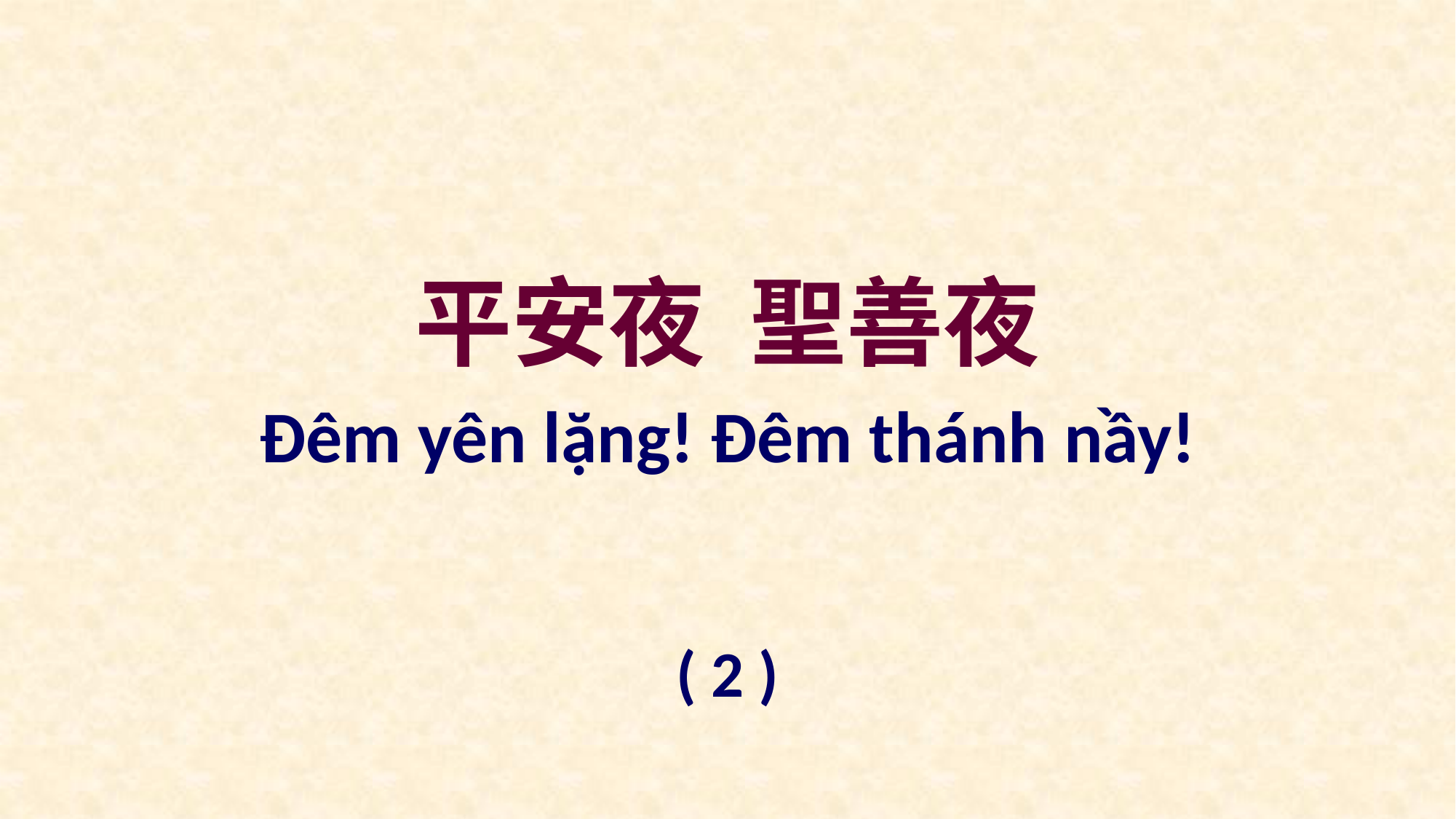

平安夜  聖善夜
Đêm yên lặng! Đêm thánh nầy!
( 2 )